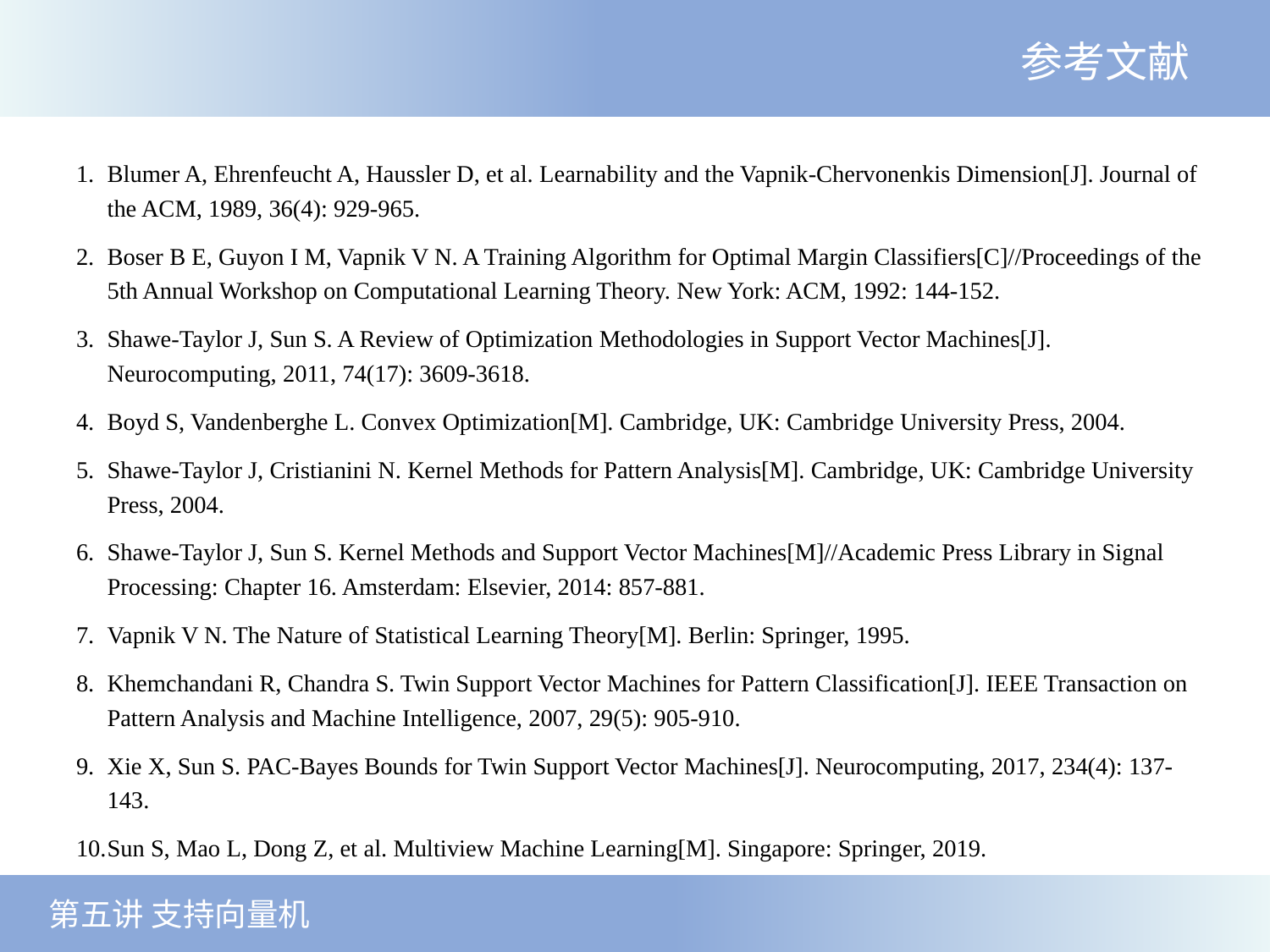

参考文献
Blumer A, Ehrenfeucht A, Haussler D, et al. Learnability and the Vapnik-Chervonenkis Dimension[J]. Journal of the ACM, 1989, 36(4): 929-965.
Boser B E, Guyon I M, Vapnik V N. A Training Algorithm for Optimal Margin Classifiers[C]//Proceedings of the 5th Annual Workshop on Computational Learning Theory. New York: ACM, 1992: 144-152.
Shawe-Taylor J, Sun S. A Review of Optimization Methodologies in Support Vector Machines[J]. Neurocomputing, 2011, 74(17): 3609-3618.
Boyd S, Vandenberghe L. Convex Optimization[M]. Cambridge, UK: Cambridge University Press, 2004.
Shawe-Taylor J, Cristianini N. Kernel Methods for Pattern Analysis[M]. Cambridge, UK: Cambridge University Press, 2004.
Shawe-Taylor J, Sun S. Kernel Methods and Support Vector Machines[M]//Academic Press Library in Signal Processing: Chapter 16. Amsterdam: Elsevier, 2014: 857-881.
Vapnik V N. The Nature of Statistical Learning Theory[M]. Berlin: Springer, 1995.
Khemchandani R, Chandra S. Twin Support Vector Machines for Pattern Classification[J]. IEEE Transaction on Pattern Analysis and Machine Intelligence, 2007, 29(5): 905-910.
Xie X, Sun S. PAC-Bayes Bounds for Twin Support Vector Machines[J]. Neurocomputing, 2017, 234(4): 137-143.
Sun S, Mao L, Dong Z, et al. Multiview Machine Learning[M]. Singapore: Springer, 2019.
    第五讲 支持向量机